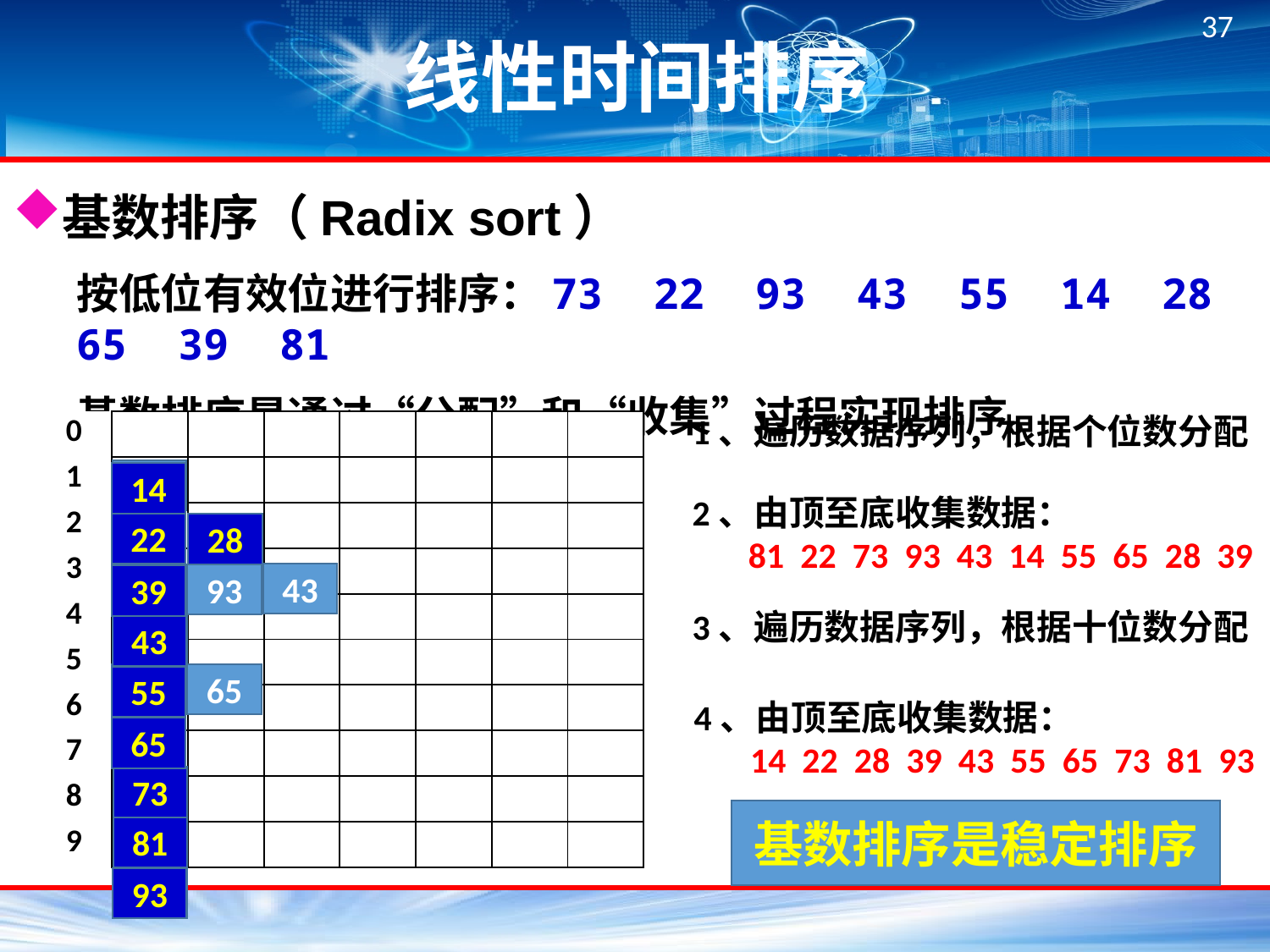

# 线性时间排序
基数排序（Radix sort）
按低位有效位进行排序：73  22  93  43  55  14  28  65  39  81
基数排序是通过“分配”和“收集”过程实现排序。

1、遍历数据序列，根据个位数分配
| 0 |  |  |  |  |  |  |  |
| --- | --- | --- | --- | --- | --- | --- | --- |
| 1 |  |  |  |  |  |  |  |
| 2 |  |  |  |  |  |  |  |
| 3 |  |  |  |  |  |  |  |
| 4 |  |  |  |  |  |  |  |
| 5 |  |  |  |  |  |  |  |
| 6 |  |  |  |  |  |  |  |
| 7 |  |  |  |  |  |  |  |
| 8 |  |  |  |  |  |  |  |
| 9 |  |  |  |  |  |  |  |
81
14
2、由顶至底收集数据：
       81  22  73  93  43  14  55  65  28  39
22
28
22
43
73
93
39
3、遍历数据序列，根据十位数分配
14
43
65
55
55
4、由顶至底收集数据：
       14  22  28  39  43  55  65  73  81  93
65
73
基数排序是稳定排序
28
81
93
39